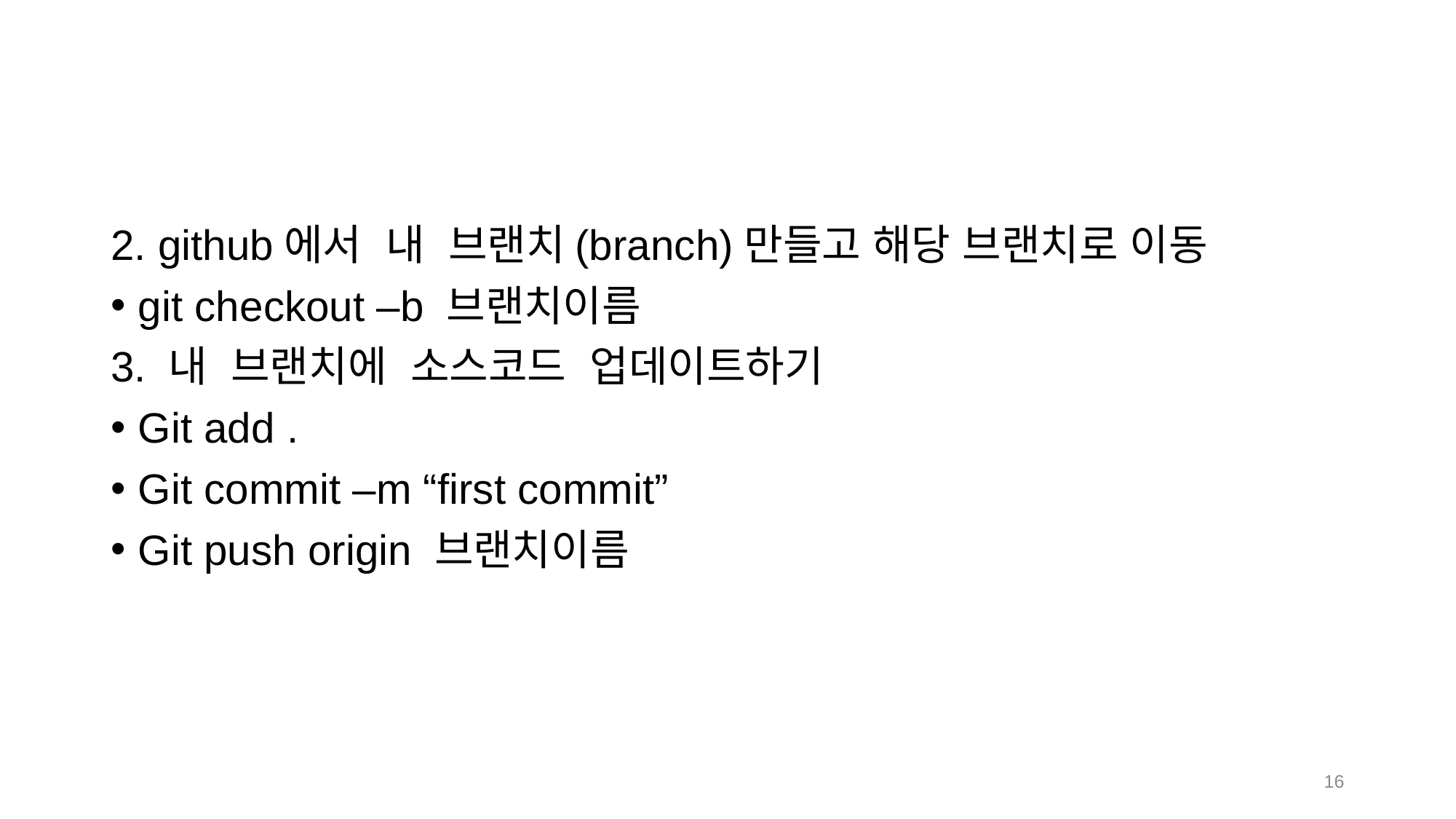

#
2. github에서  내  브랜치(branch)만들고 해당 브랜치로 이동
git checkout –b 브랜치이름
3. 내  브랜치에  소스코드  업데이트하기
Git add .
Git commit –m “first commit”
Git push origin 브랜치이름
16